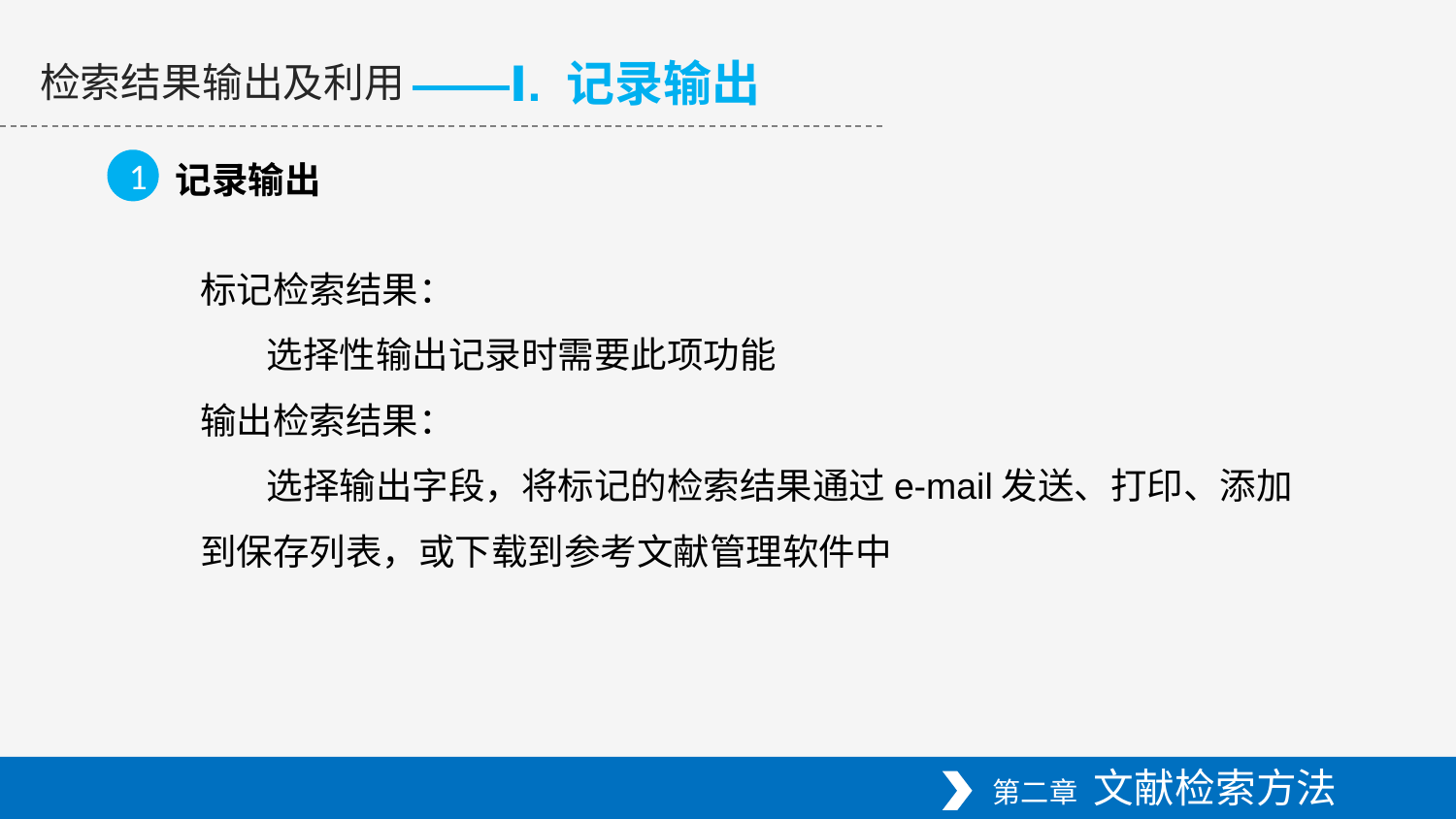

——Ⅰ. 记录输出
检索结果输出及利用
1
记录输出
标记检索结果：
       选择性输出记录时需要此项功能
输出检索结果：
       选择输出字段，将标记的检索结果通过e-mail发送、打印、添加到保存列表，或下载到参考文献管理软件中